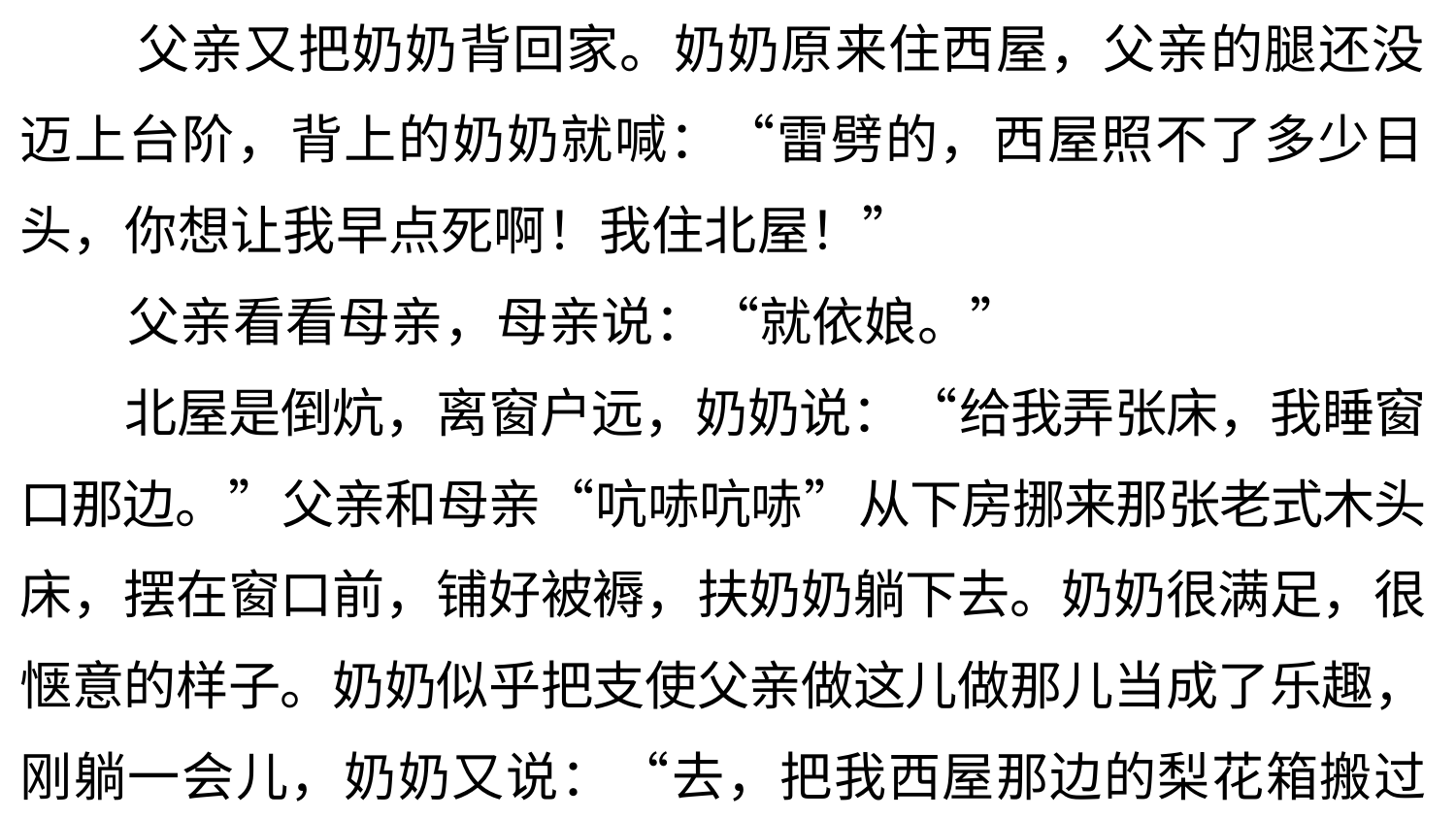

父亲又把奶奶背回家。奶奶原来住西屋，父亲的腿还没迈上台阶，背上的奶奶就喊：“雷劈的，西屋照不了多少日头，你想让我早点死啊！我住北屋！”
        父亲看看母亲，母亲说：“就依娘。”
        北屋是倒炕，离窗户远，奶奶说：“给我弄张床，我睡窗口那边。”父亲和母亲“吭哧吭哧”从下房挪来那张老式木头床，摆在窗口前，铺好被褥，扶奶奶躺下去。奶奶很满足，很惬意的样子。奶奶似乎把支使父亲做这儿做那儿当成了乐趣，刚躺一会儿，奶奶又说：“去，把我西屋那边的梨花箱搬过来。”